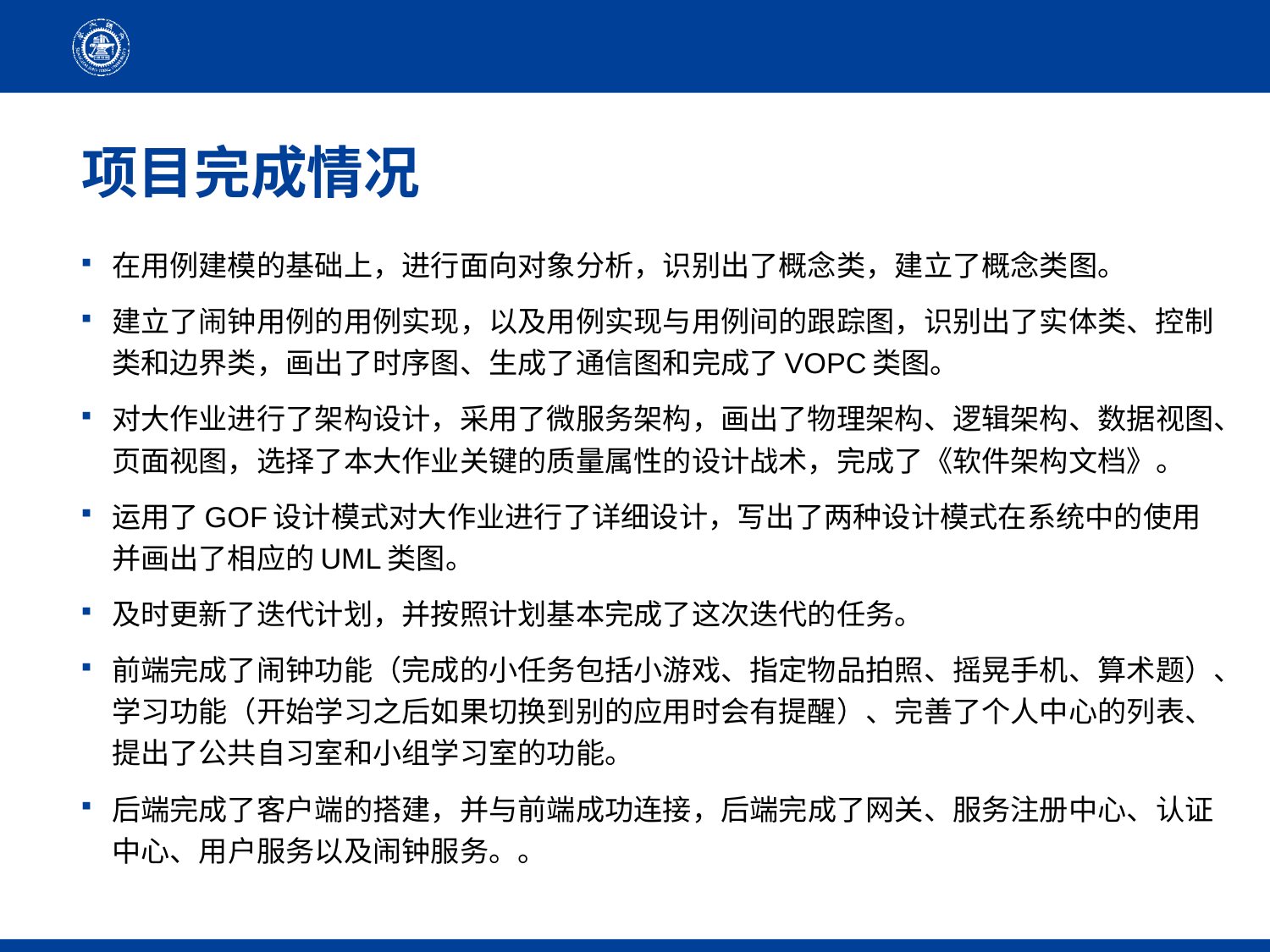

# 项目完成情况
在用例建模的基础上，进行面向对象分析，识别出了概念类，建立了概念类图。
建立了闹钟用例的用例实现，以及用例实现与用例间的跟踪图，识别出了实体类、控制类和边界类，画出了时序图、生成了通信图和完成了VOPC类图。
对大作业进行了架构设计，采用了微服务架构，画出了物理架构、逻辑架构、数据视图、页面视图，选择了本大作业关键的质量属性的设计战术，完成了《软件架构文档》。
运用了GOF设计模式对大作业进行了详细设计，写出了两种设计模式在系统中的使用并画出了相应的UML类图。
及时更新了迭代计划，并按照计划基本完成了这次迭代的任务。
前端完成了闹钟功能（完成的小任务包括小游戏、指定物品拍照、摇晃手机、算术题）、学习功能（开始学习之后如果切换到别的应用时会有提醒）、完善了个人中心的列表、提出了公共自习室和小组学习室的功能。
后端完成了客户端的搭建，并与前端成功连接，后端完成了网关、服务注册中心、认证中心、用户服务以及闹钟服务。。